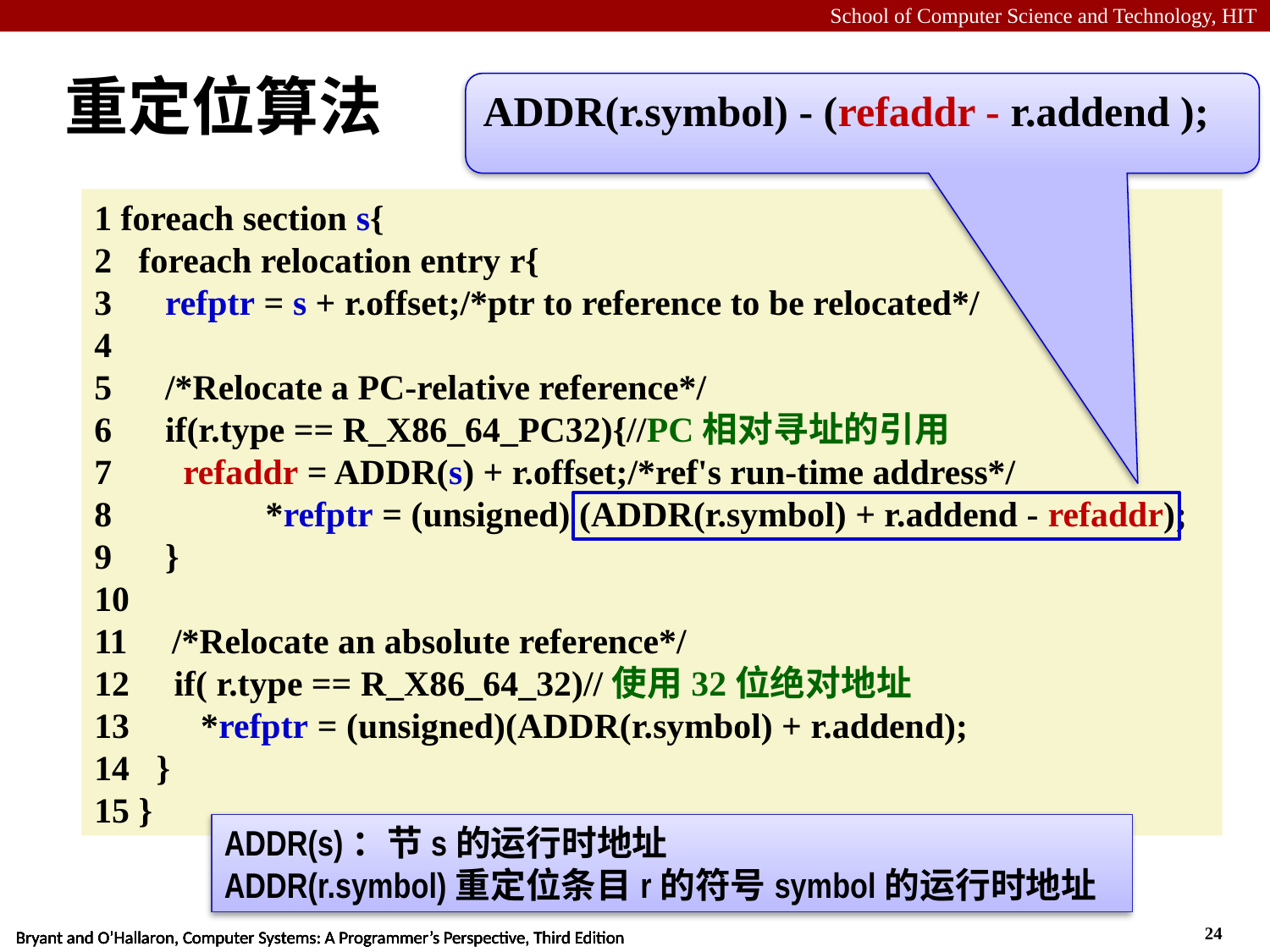

# 重定位算法
ADDR(r.symbol) - (refaddr - r.addend );

1 foreach section s{
2   foreach relocation entry r{
3      refptr = s + r.offset;/*ptr to reference to be relocated*/
4
5      /*Relocate a PC-relative reference*/
6      if(r.type == R_X86_64_PC32){//PC相对寻址的引用
7        refaddr = ADDR(s) + r.offset;/*ref's run-time address*/
8  	     *refptr = (unsigned) (ADDR(r.symbol) + r.addend - refaddr);
9      }
10
11     /*Relocate an absolute reference*/
12     if( r.type == R_X86_64_32)//使用32位绝对地址
13        *refptr = (unsigned)(ADDR(r.symbol) + r.addend);
14   }
15 }
ADDR(s)：节s的运行时地址
ADDR(r.symbol)重定位条目r的符号symbol的运行时地址